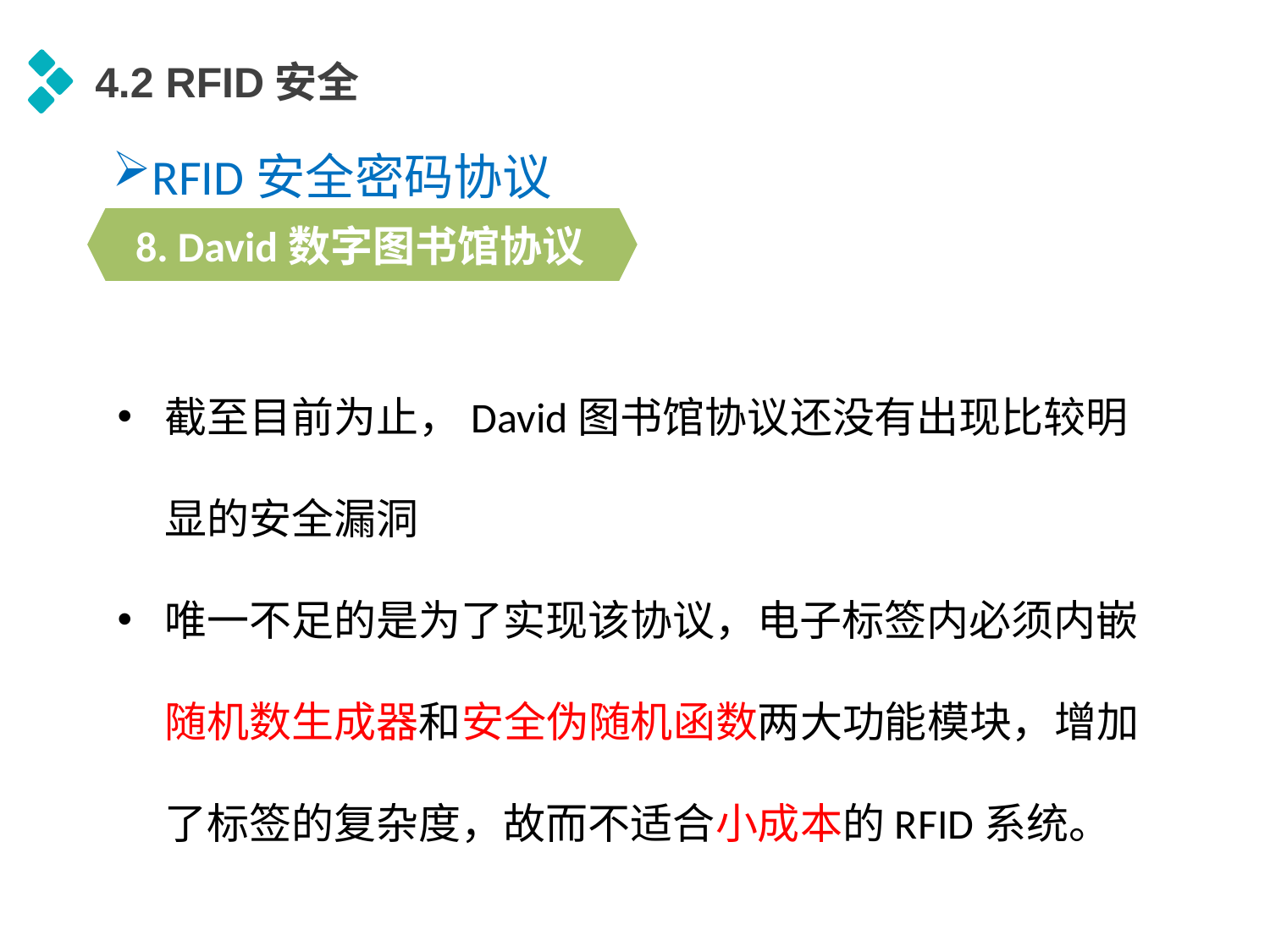

4.2 RFID安全

RFID安全密码协议

8. David数字图书馆协议
截至目前为止，David图书馆协议还没有出现比较明显的安全漏洞
唯一不足的是为了实现该协议，电子标签内必须内嵌随机数生成器和安全伪随机函数两大功能模块，增加了标签的复杂度，故而不适合小成本的RFID系统。